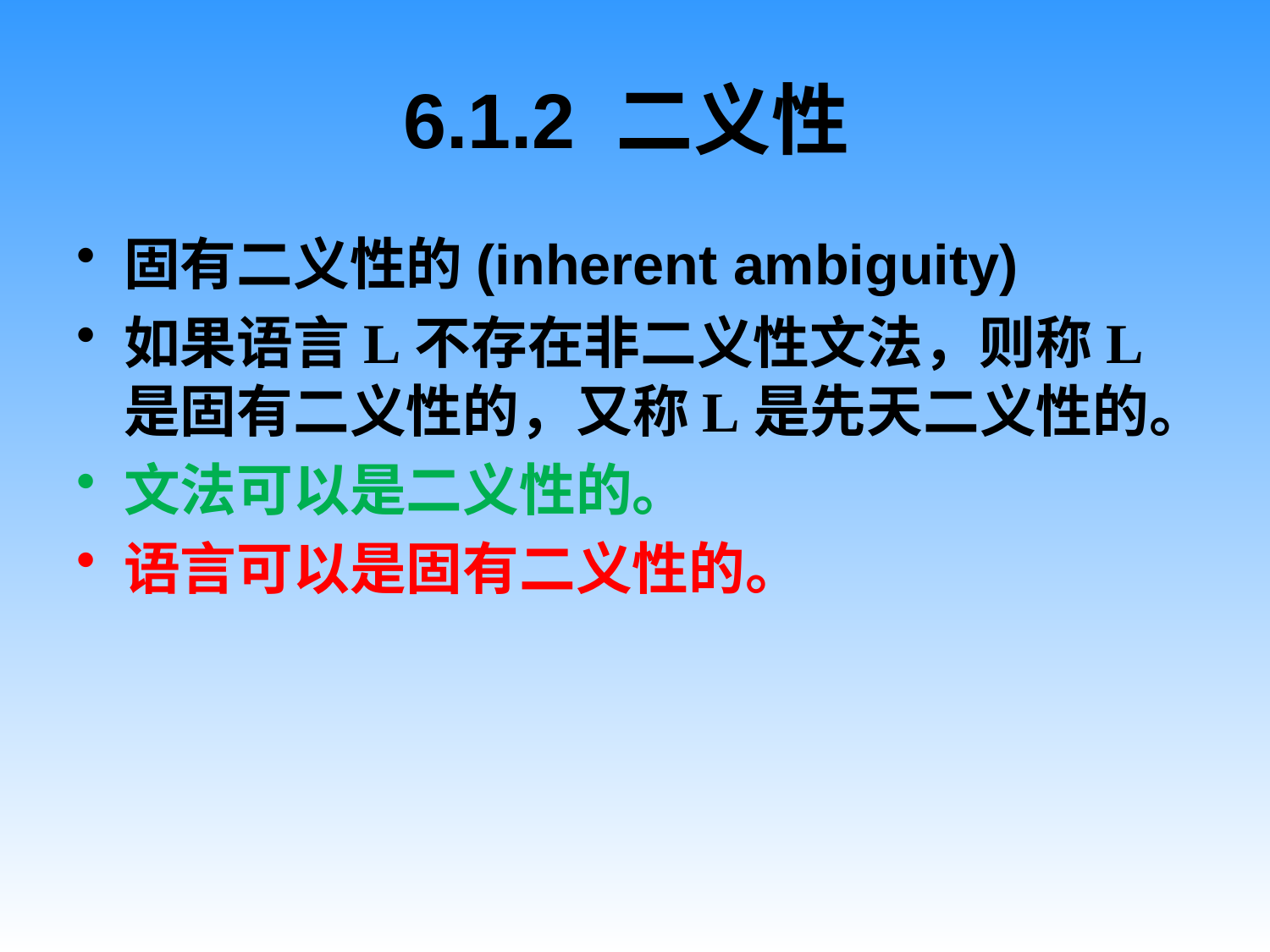

# 6.1.2 二义性
固有二义性的(inherent ambiguity)
如果语言L不存在非二义性文法，则称L是固有二义性的，又称L是先天二义性的。
文法可以是二义性的。
语言可以是固有二义性的。

34